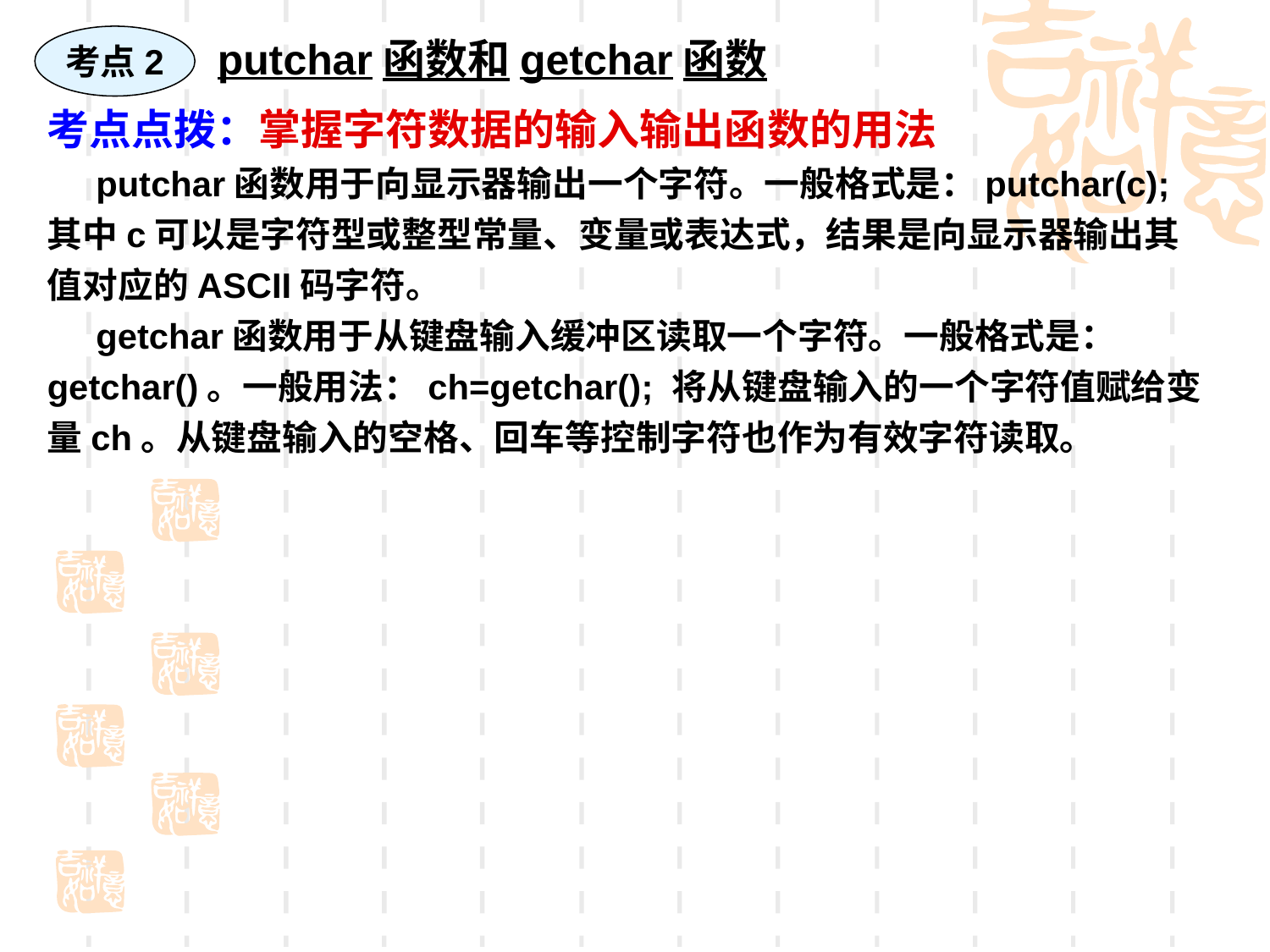

考点2
putchar函数和getchar函数
考点点拨：掌握字符数据的输入输出函数的用法
     putchar函数用于向显示器输出一个字符。一般格式是：putchar(c);其中c可以是字符型或整型常量、变量或表达式，结果是向显示器输出其值对应的ASCII码字符。
     getchar函数用于从键盘输入缓冲区读取一个字符。一般格式是：getchar()。一般用法：ch=getchar(); 将从键盘输入的一个字符值赋给变量ch。从键盘输入的空格、回车等控制字符也作为有效字符读取。